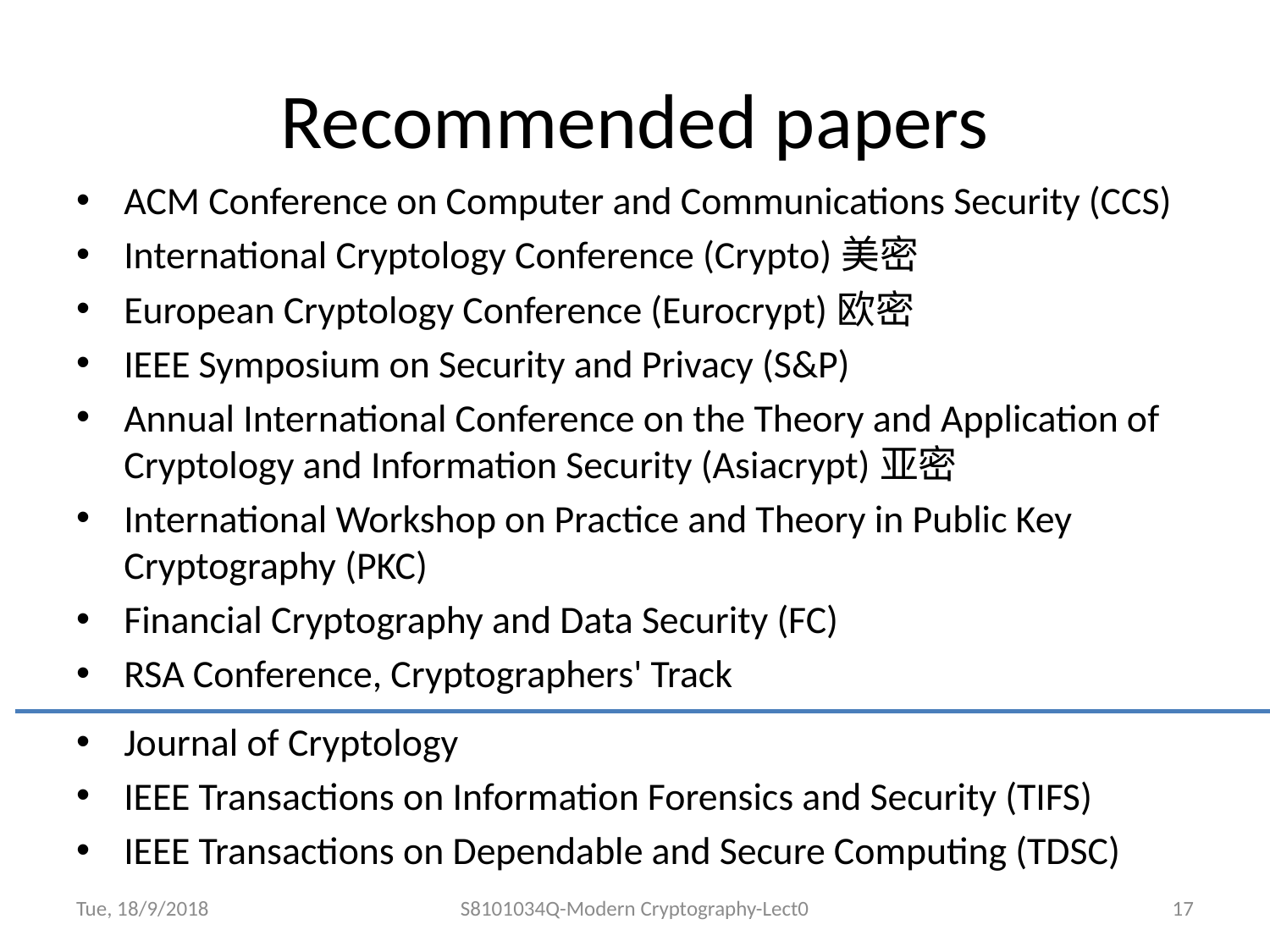

# Recommended papers
ACM Conference on Computer and Communications Security (CCS)
International Cryptology Conference (Crypto)美密
European Cryptology Conference (Eurocrypt)欧密
IEEE Symposium on Security and Privacy (S&P)
Annual International Conference on the Theory and Application of Cryptology and Information Security (Asiacrypt)亚密
International Workshop on Practice and Theory in Public Key Cryptography (PKC)
Financial Cryptography and Data Security (FC)
RSA Conference, Cryptographers' Track
Journal of Cryptology
IEEE Transactions on Information Forensics and Security (TIFS)
IEEE Transactions on Dependable and Secure Computing (TDSC)
Tue, 18/9/2018
S8101034Q-Modern Cryptography-Lect0
17